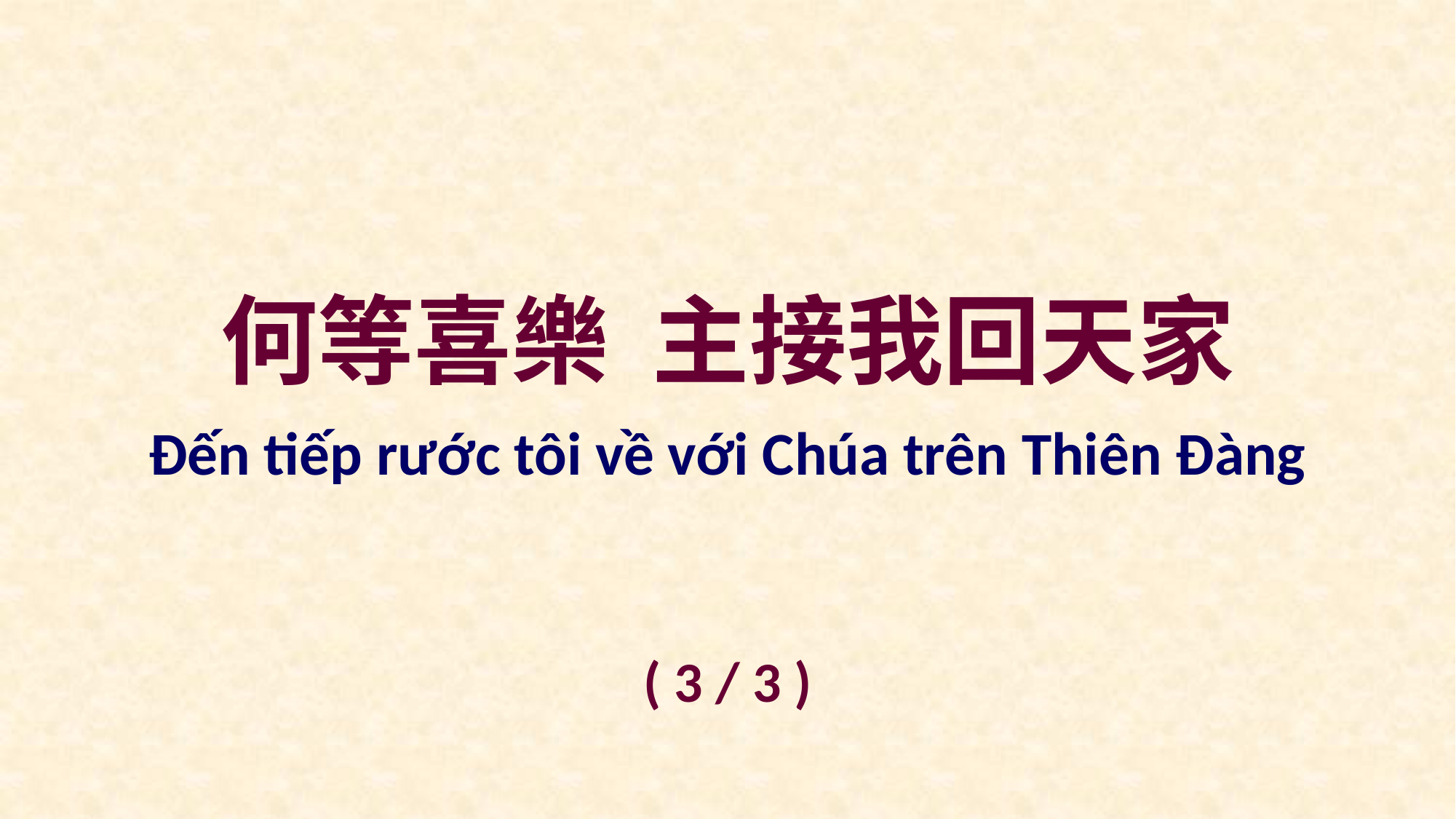

何等喜樂  主接我回天家
Ðến tiếp rước tôi về với Chúa trên Thiên Ðàng
( 3 / 3 )